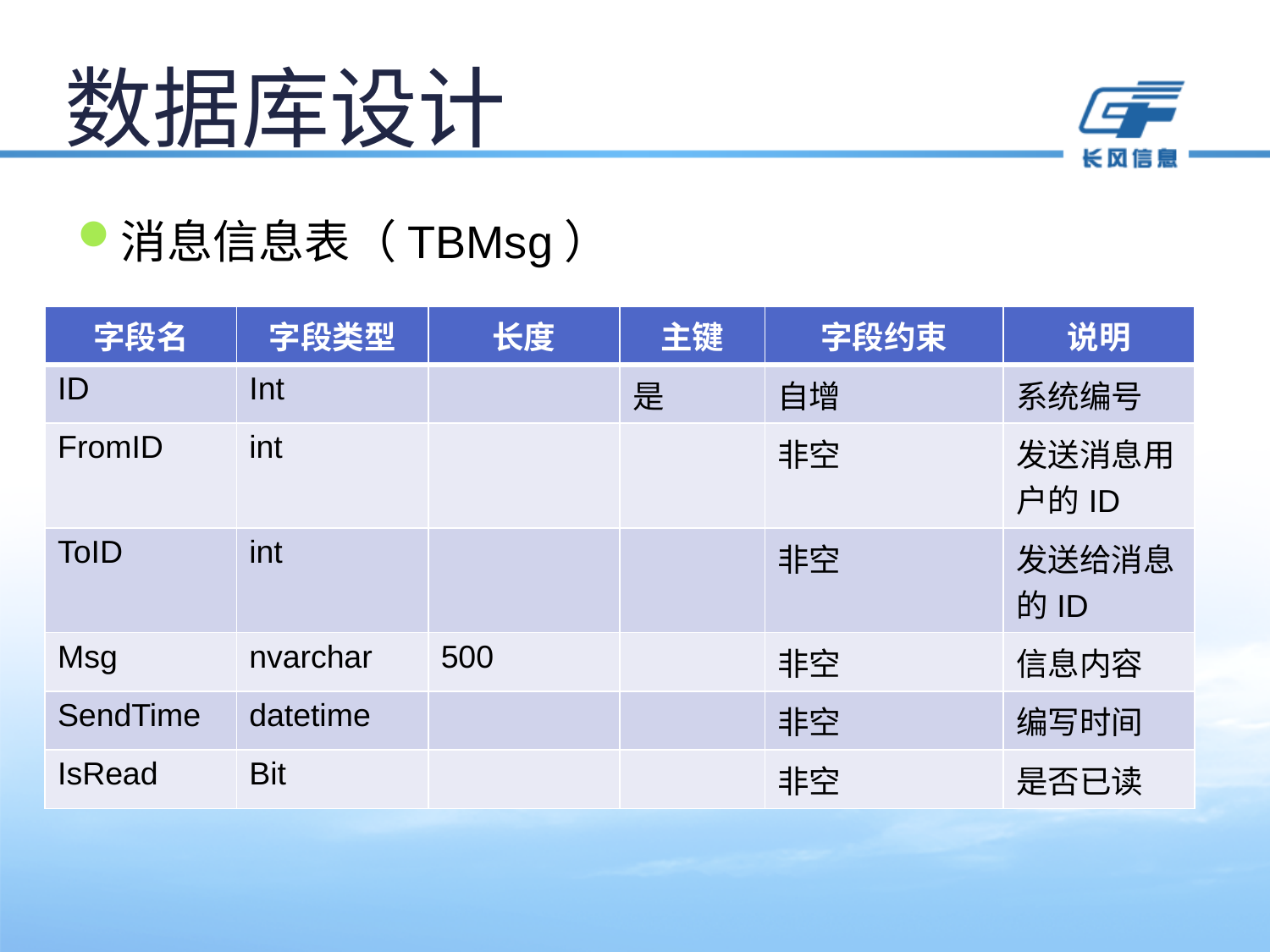

# 数据库设计
消息信息表（TBMsg）

| 字段名 | 字段类型 | 长度 | 主键 | 字段约束 | 说明 |
| --- | --- | --- | --- | --- | --- |
| ID | Int |  | 是 | 自增 | 系统编号 |
| FromID | int |  |  | 非空 | 发送消息用户的ID |
| ToID | int |  |  | 非空 | 发送给消息的ID |
| Msg | nvarchar | 500 |  | 非空 | 信息内容 |
| SendTime | datetime |  |  | 非空 | 编写时间 |
| IsRead | Bit |  |  | 非空 | 是否已读 |